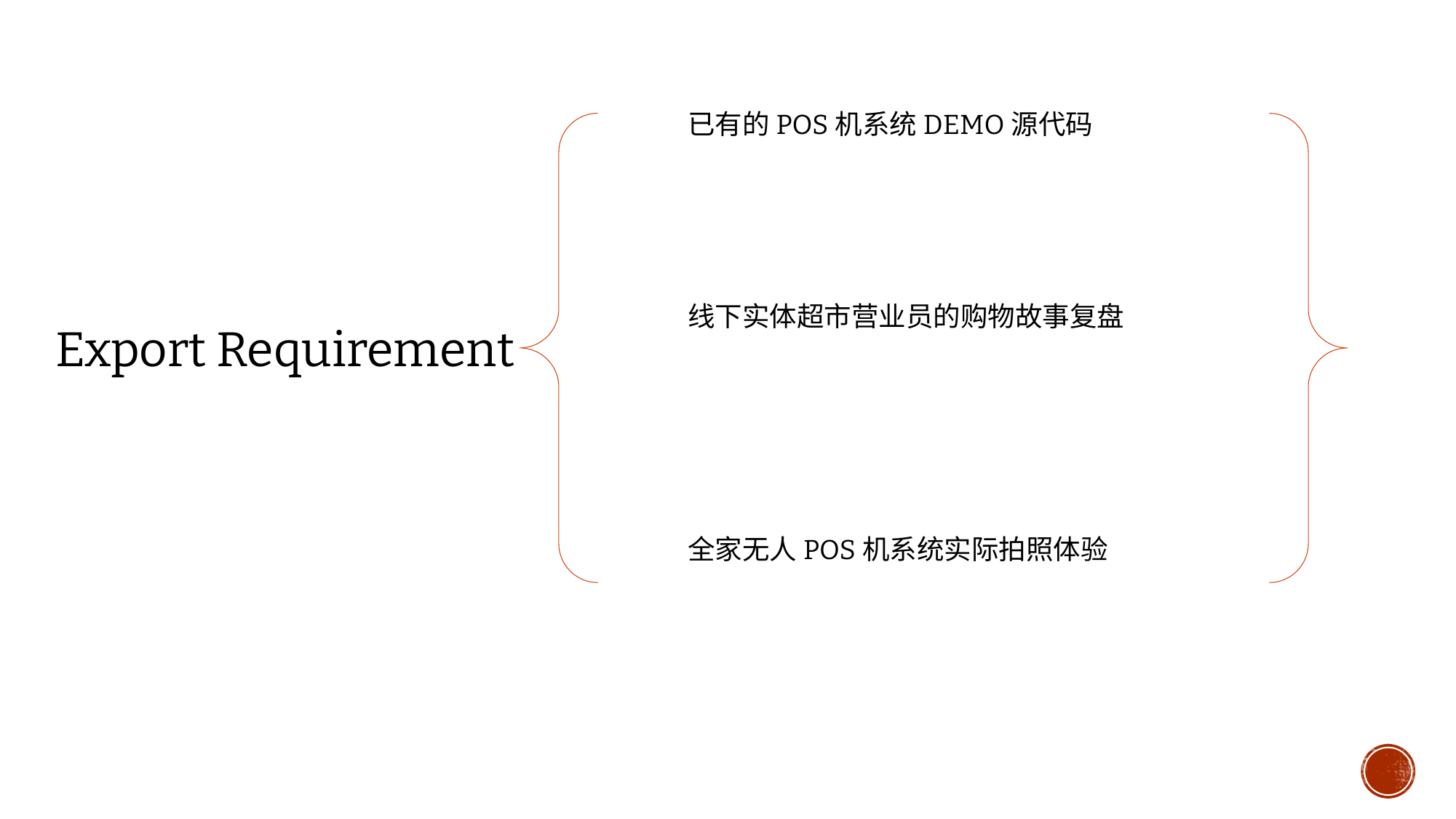

已有的POS机系统DEMO源代码

线下实体超市营业员的购物故事复盘
Export Requirement
全家无人POS机系统实际拍照体验